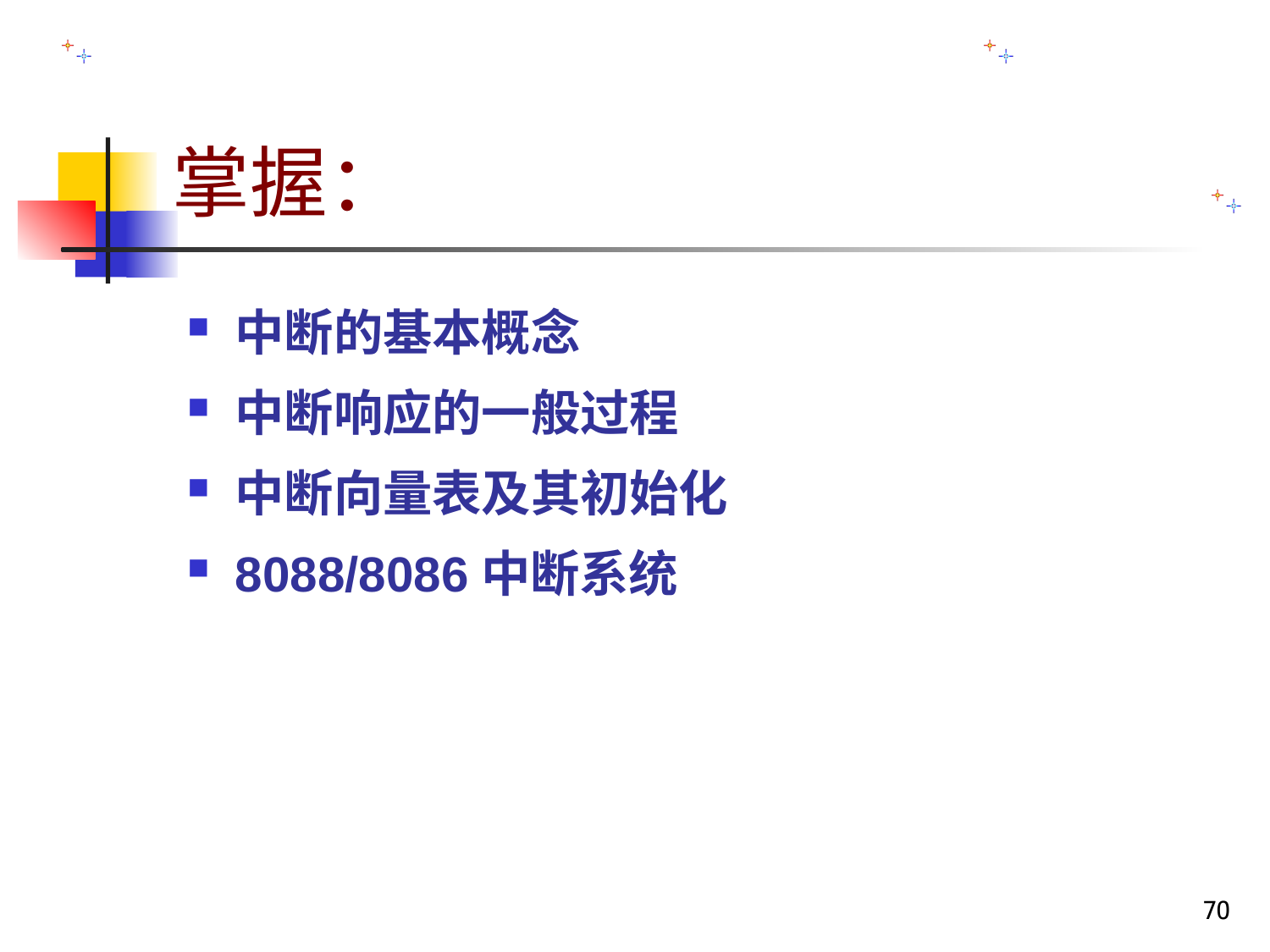

掌握：
中断的基本概念
中断响应的一般过程
中断向量表及其初始化
8088/8086中断系统
70